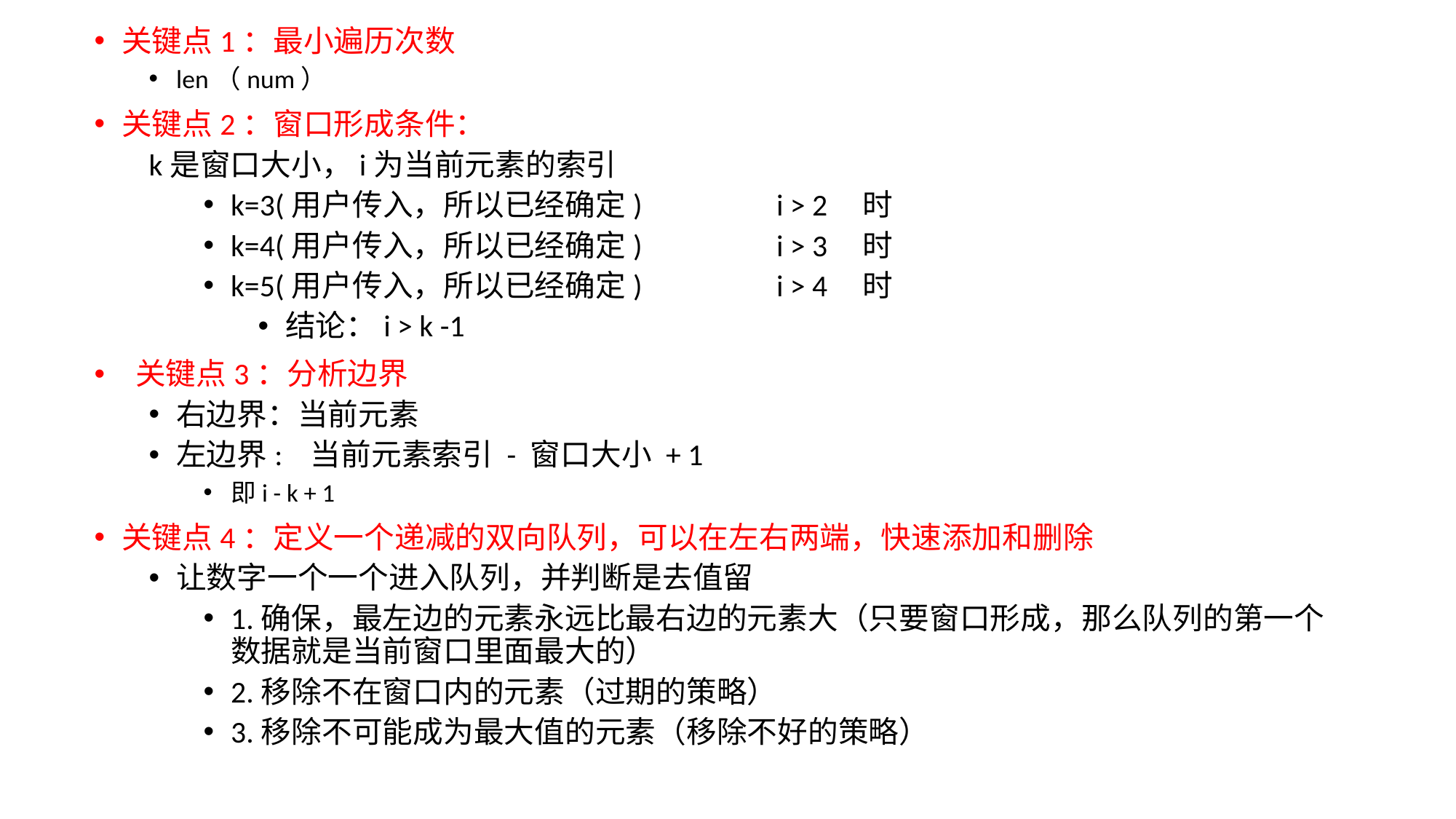

关键点1：最小遍历次数
len（num）
关键点2：窗口形成条件：
k是窗口大小，i为当前元素的索引
k=3(用户传入，所以已经确定)         	i > 2    时
k=4(用户传入，所以已经确定)           	i > 3    时
k=5(用户传入，所以已经确定)          	i > 4    时
结论：i > k -1
 关键点3：分析边界
右边界：当前元素
左边界:   当前元素索引 - 窗口大小 + 1
即i - k + 1
关键点4：定义一个递减的双向队列，可以在左右两端，快速添加和删除
让数字一个一个进入队列，并判断是去值留
1.确保，最左边的元素永远比最右边的元素大（只要窗口形成，那么队列的第一个数据就是当前窗口里面最大的）
2.移除不在窗口内的元素（过期的策略）
3.移除不可能成为最大值的元素（移除不好的策略）